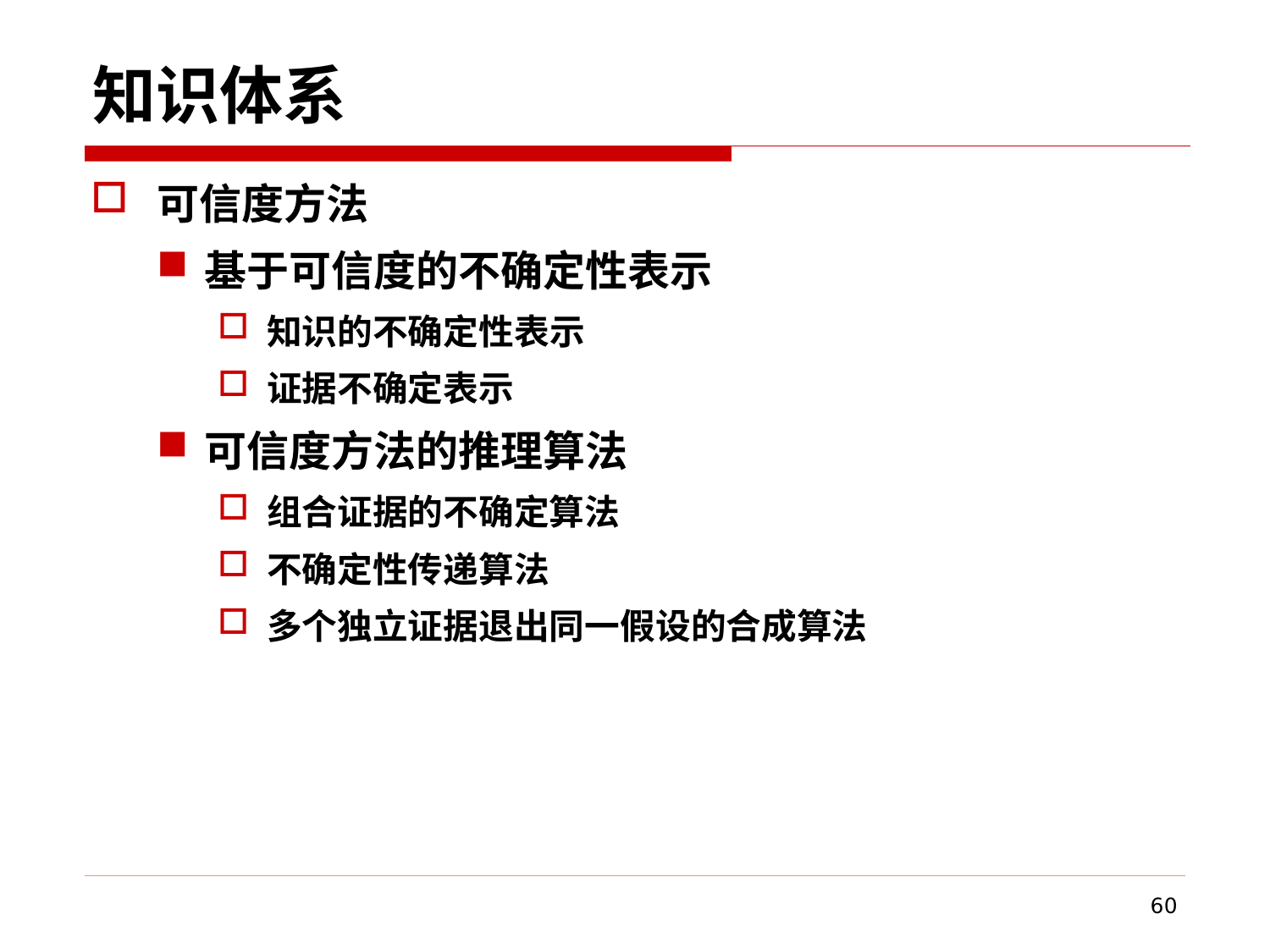

# 知识体系
可信度方法
基于可信度的不确定性表示
知识的不确定性表示
证据不确定表示
可信度方法的推理算法
组合证据的不确定算法
不确定性传递算法
多个独立证据退出同一假设的合成算法
60